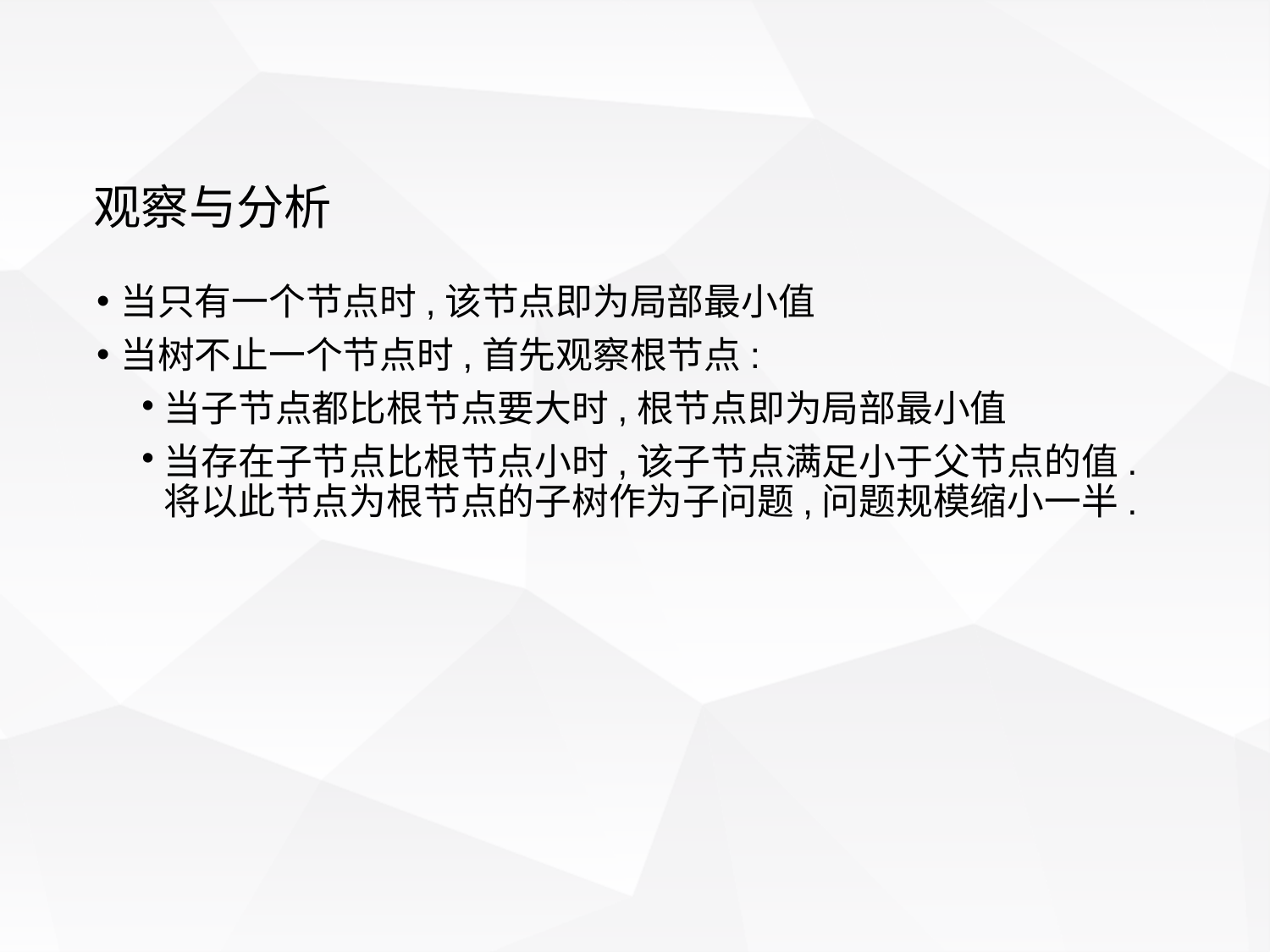

观察与分析
当只有一个节点时,该节点即为局部最小值
当树不止一个节点时,首先观察根节点:
当子节点都比根节点要大时,根节点即为局部最小值
当存在子节点比根节点小时,该子节点满足小于父节点的值.将以此节点为根节点的子树作为子问题,问题规模缩小一半.